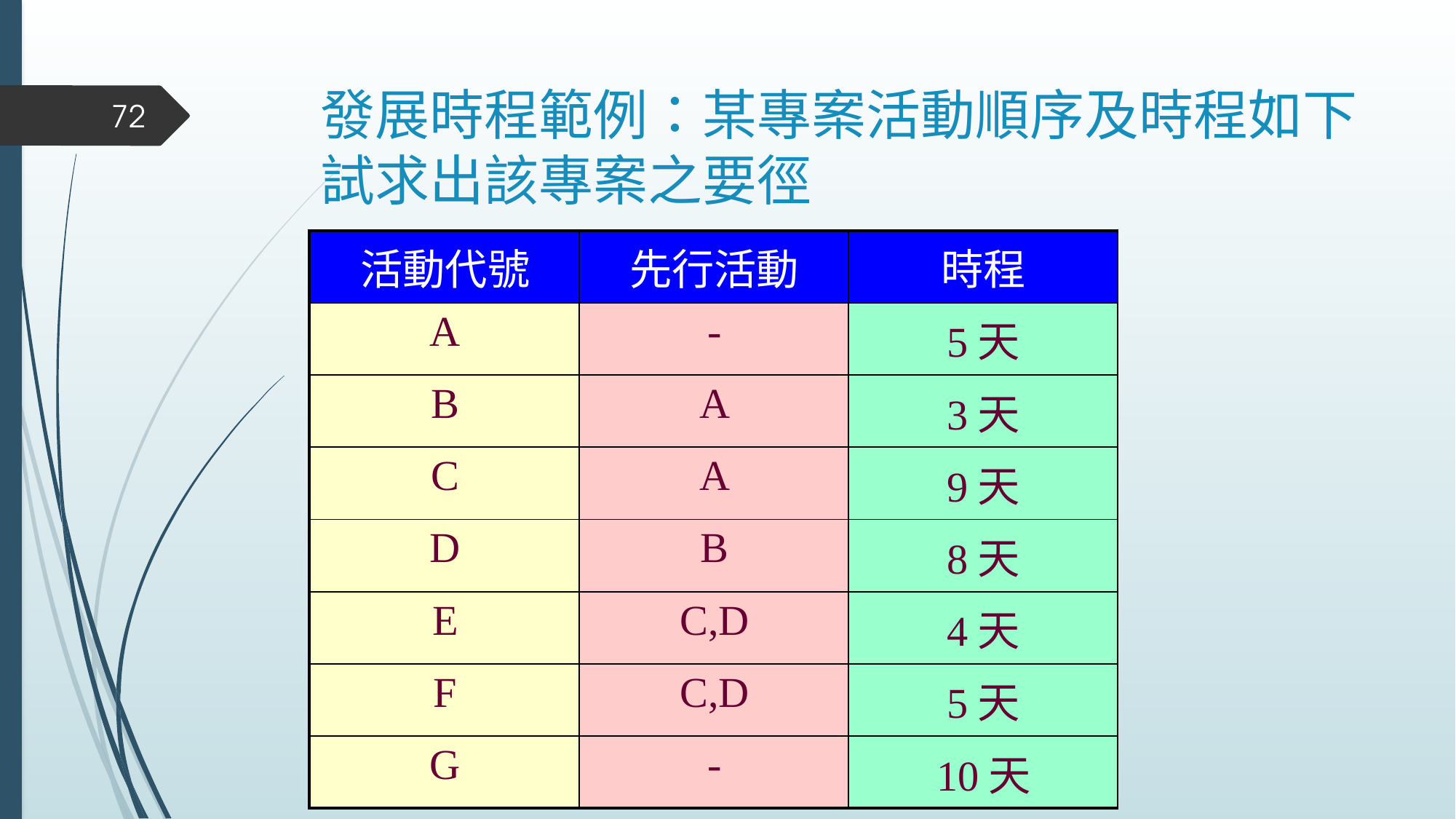

# 發展時程範例：某專案活動順序及時程如下 試求出該專案之要徑
72
| 活動代號 | 先行活動 | 時程 |
| --- | --- | --- |
| A | - | 5天 |
| B | A | 3天 |
| C | A | 9天 |
| D | B | 8天 |
| E | C,D | 4天 |
| F | C,D | 5天 |
| G | - | 10天 |
| 活動代號 | 先行活動 | 正常時間 |
| --- | --- | --- |
| A |  | 5天 |
| B | A | 2天 |
| C | A | 6天 |
| D | B | 8天 |
| E | D | 2天 |
| F | D | 3天 |